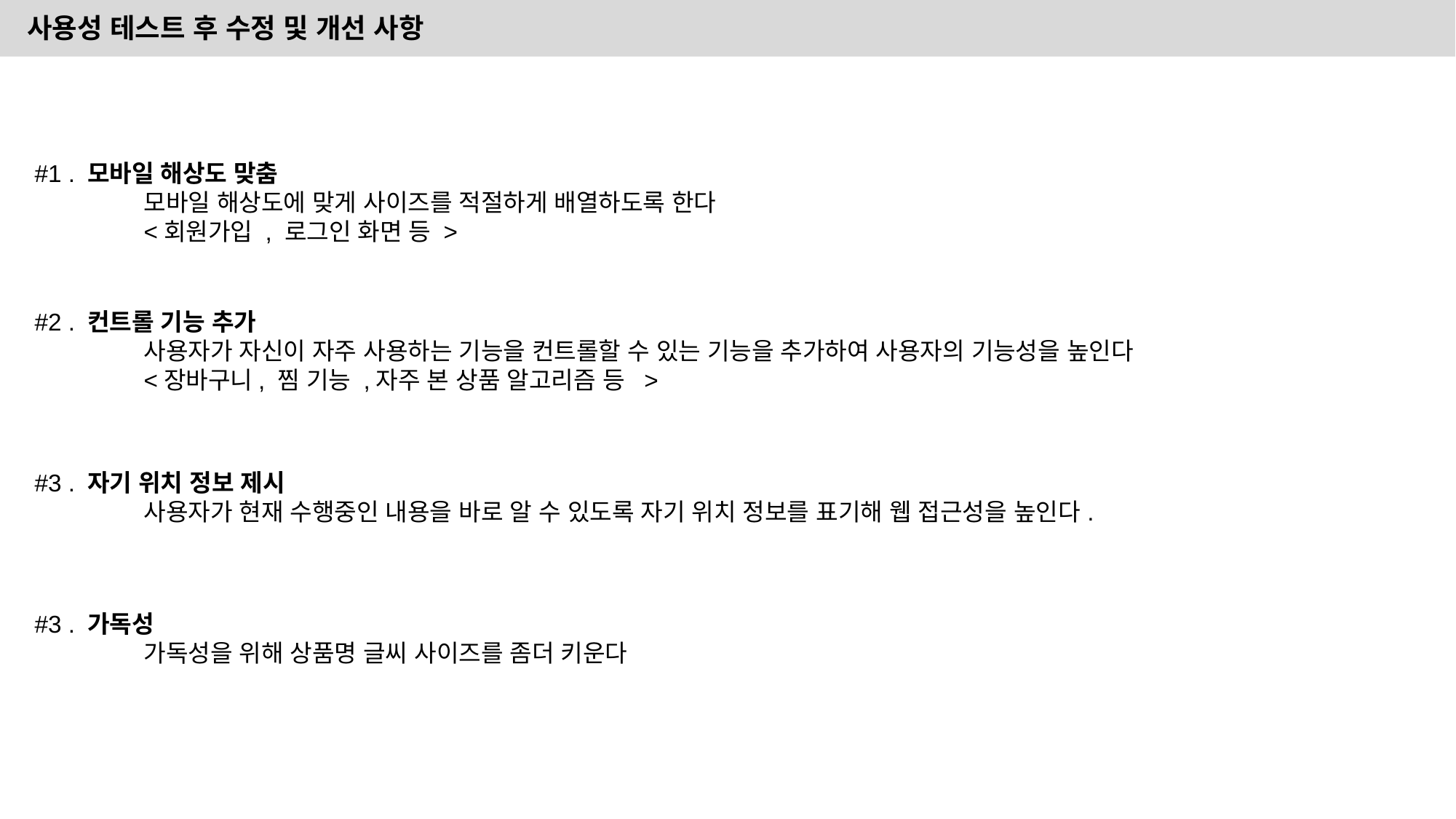

사용성 테스트 후 수정 및 개선 사항
#1 . 모바일 해상도 맞춤
	모바일 해상도에 맞게 사이즈를 적절하게 배열하도록 한다
	<회원가입 , 로그인 화면 등 >
#2 . 컨트롤 기능 추가
	사용자가 자신이 자주 사용하는 기능을 컨트롤할 수 있는 기능을 추가하여 사용자의 기능성을 높인다
	<장바구니, 찜 기능 ,자주 본 상품 알고리즘 등  >
#3 . 자기 위치 정보 제시
	사용자가 현재 수행중인 내용을 바로 알 수 있도록 자기 위치 정보를 표기해 웹 접근성을 높인다.

#3 . 가독성
	가독성을 위해 상품명 글씨 사이즈를 좀더 키운다